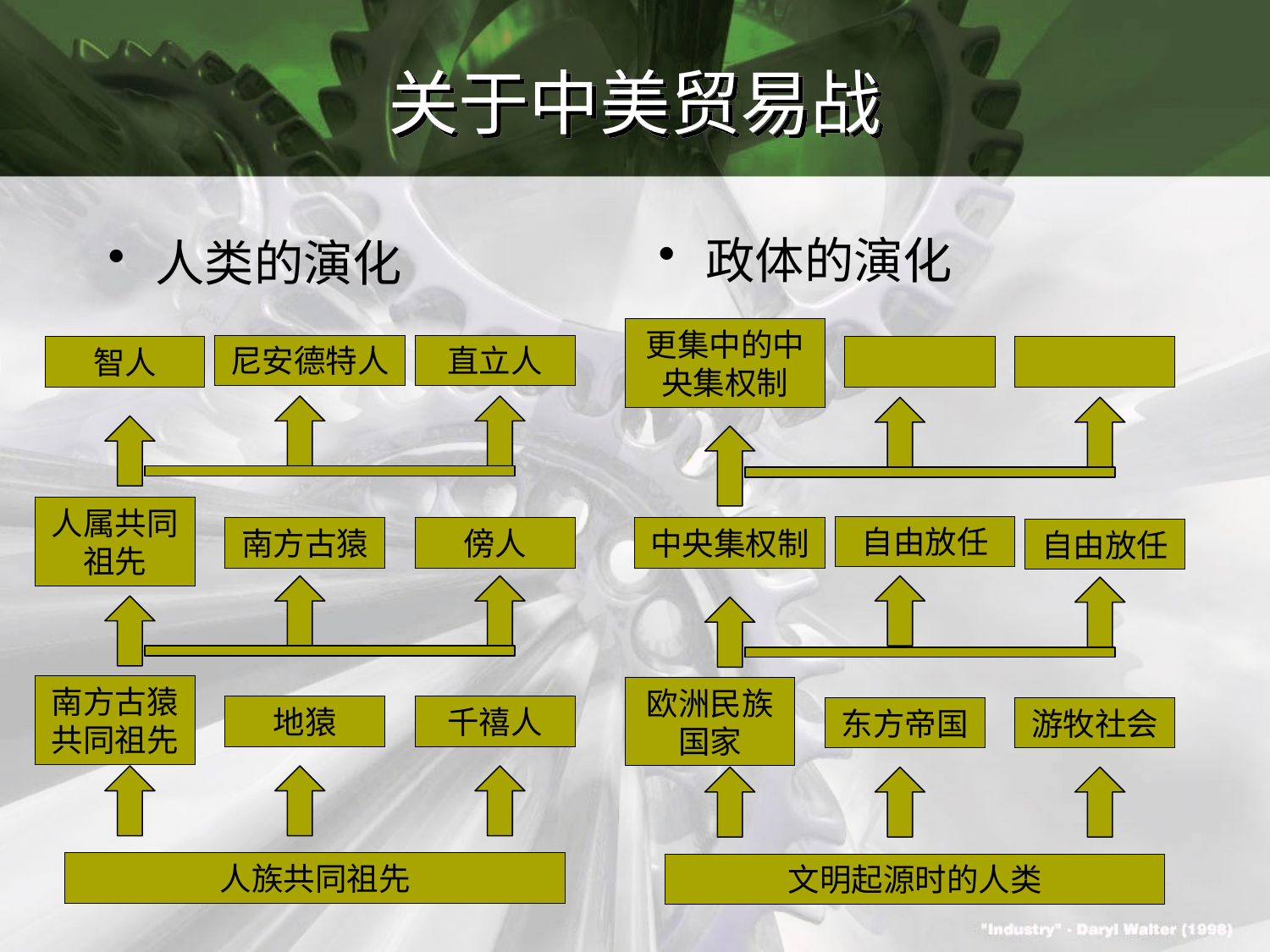

# 关于中美贸易战
政体的演化
人类的演化
更集中的中央集权制
尼安德特人
直立人
智人

人属共同祖先
自由放任
南方古猿
傍人
中央集权制
自由放任

南方古猿共同祖先
欧洲民族国家
地猿
千禧人
东方帝国
游牧社会

人族共同祖先
文明起源时的人类